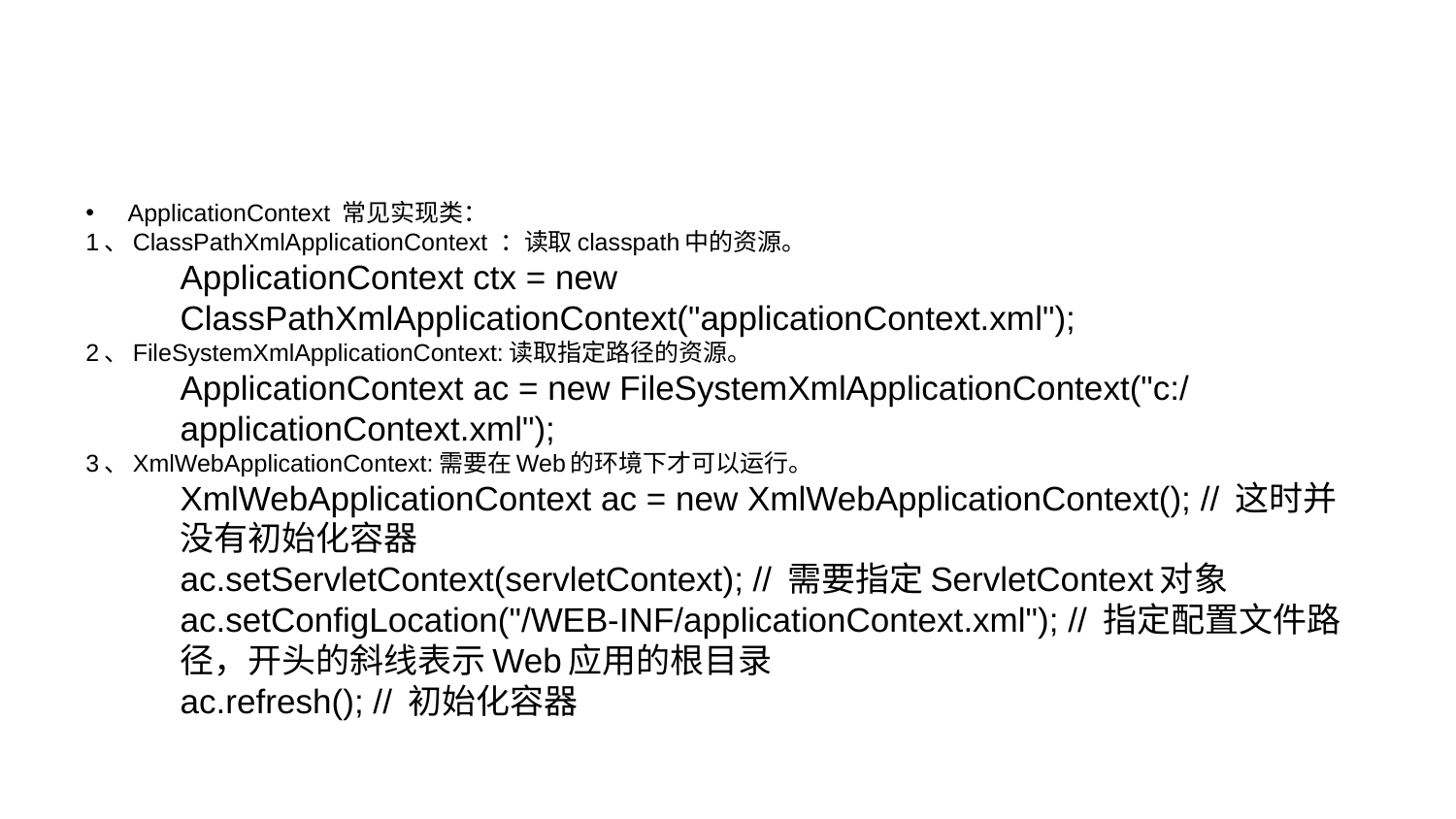

#
ApplicationContext 常见实现类：
1、ClassPathXmlApplicationContext ：读取classpath中的资源。
ApplicationContext ctx = new ClassPathXmlApplicationContext("applicationContext.xml");
2、FileSystemXmlApplicationContext:读取指定路径的资源。
ApplicationContext ac = new FileSystemXmlApplicationContext("c:/applicationContext.xml");
3、XmlWebApplicationContext:需要在Web的环境下才可以运行。
XmlWebApplicationContext ac = new XmlWebApplicationContext(); // 这时并没有初始化容器
ac.setServletContext(servletContext); // 需要指定ServletContext对象
ac.setConfigLocation("/WEB-INF/applicationContext.xml"); // 指定配置文件路径，开头的斜线表示Web应用的根目录
ac.refresh(); // 初始化容器